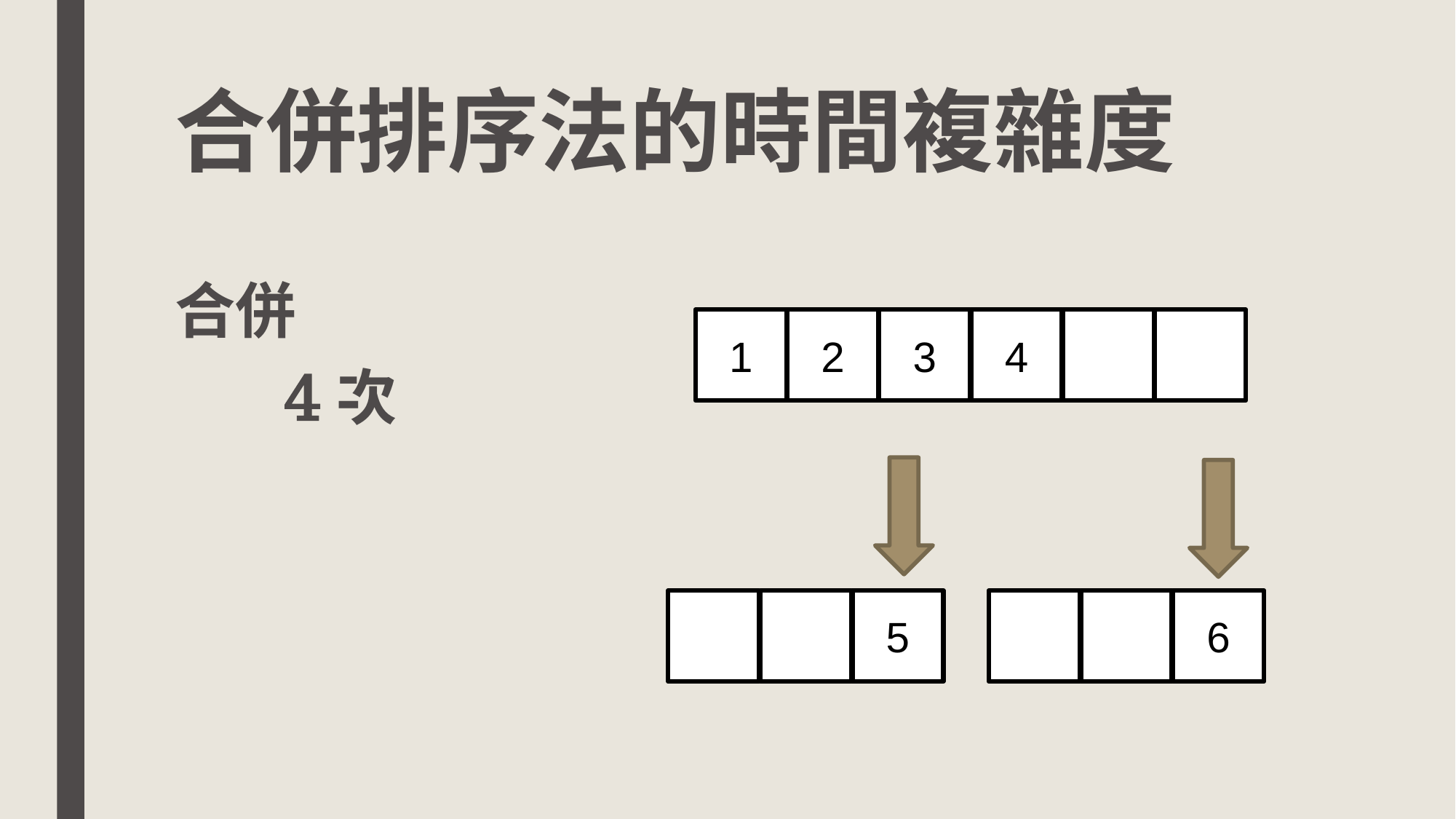

# 合併排序法的時間複雜度
合併
	4次
1
2
3
4

5

6